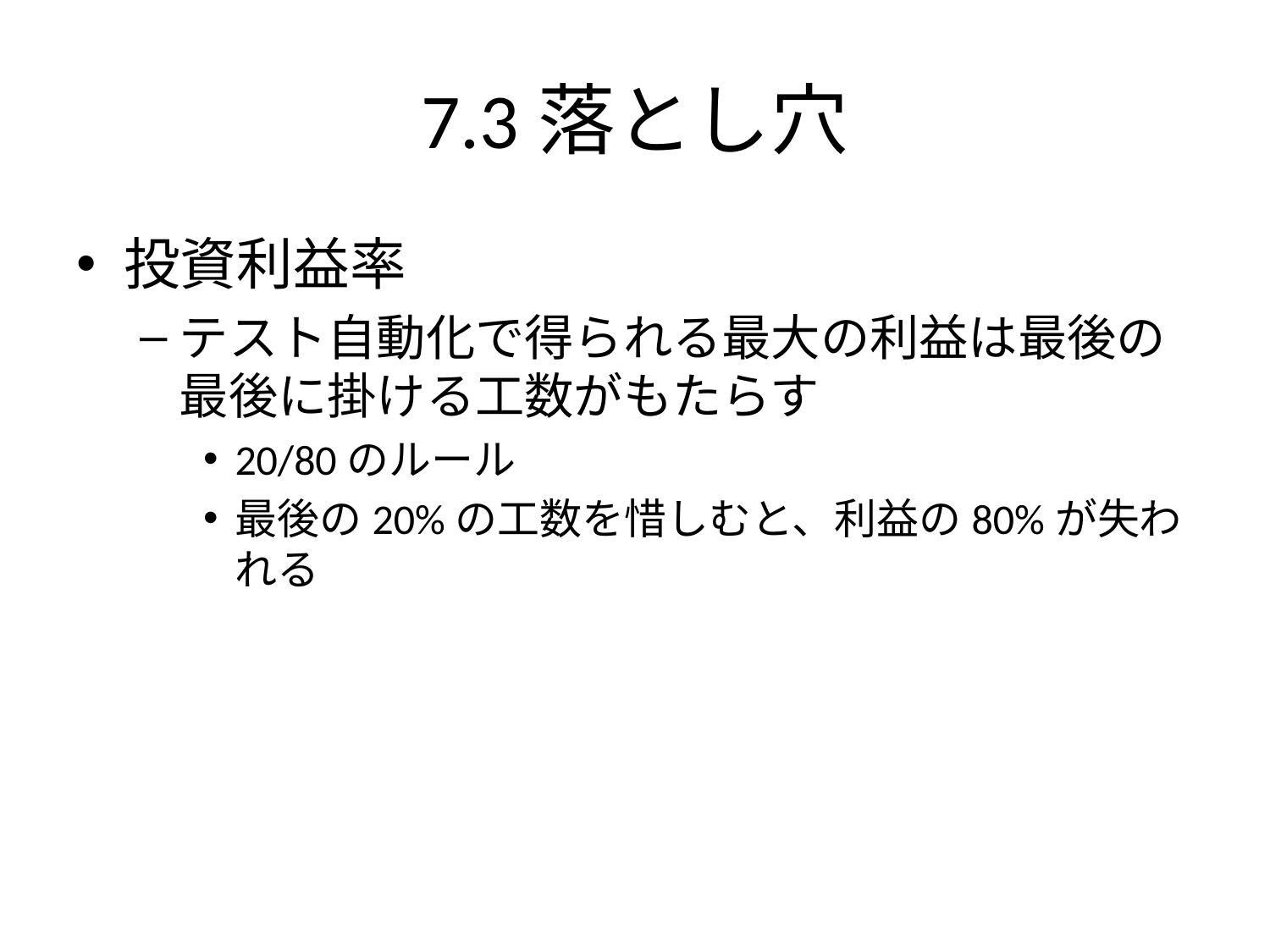

# 7.3落とし穴
投資利益率
テスト自動化で得られる最大の利益は最後の最後に掛ける工数がもたらす
20/80のルール
最後の20%の工数を惜しむと、利益の80%が失われる